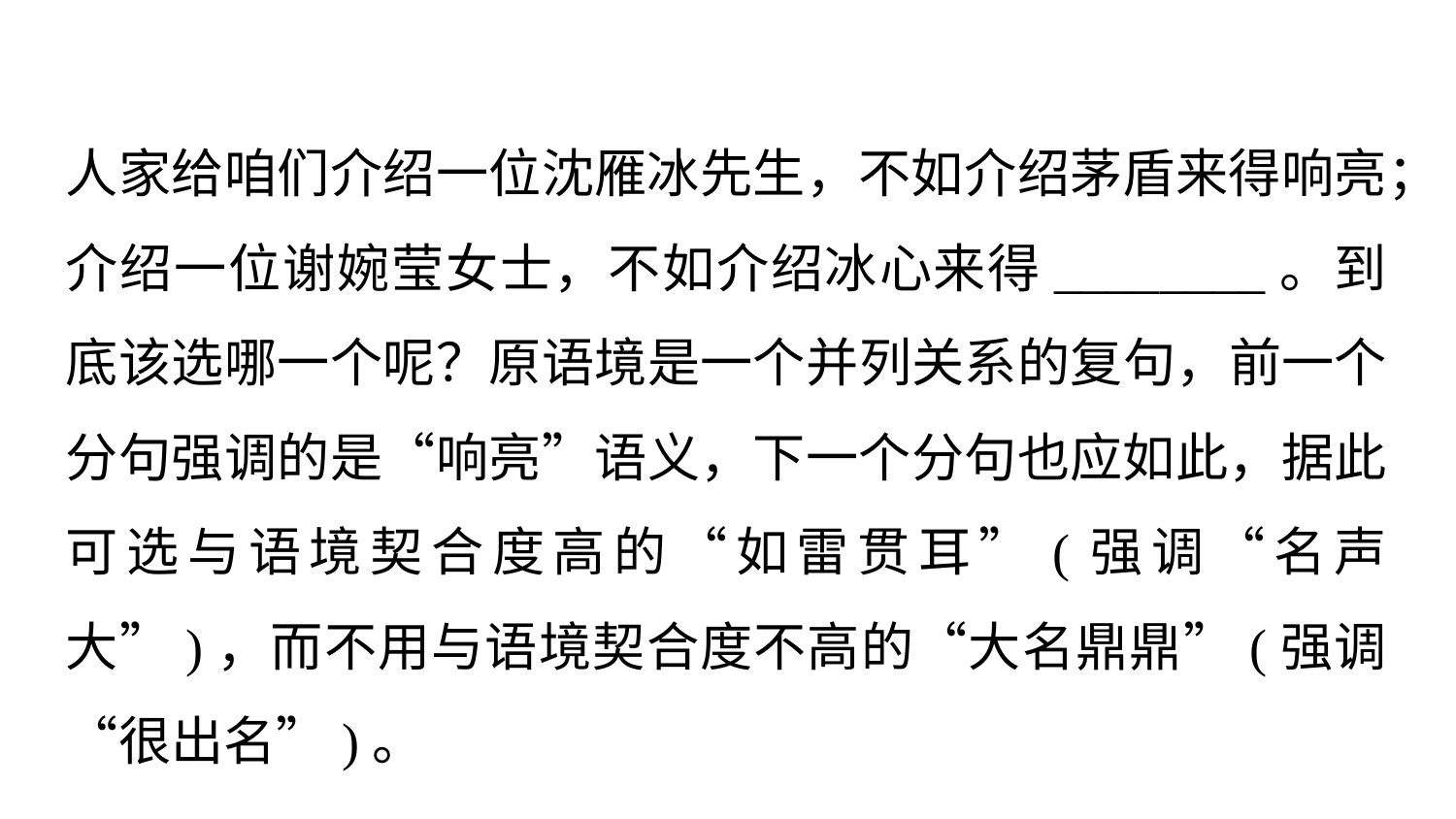

人家给咱们介绍一位沈雁冰先生，不如介绍茅盾来得响亮；介绍一位谢婉莹女士，不如介绍冰心来得________。到底该选哪一个呢？原语境是一个并列关系的复句，前一个分句强调的是“响亮”语义，下一个分句也应如此，据此可选与语境契合度高的“如雷贯耳”(强调“名声大”)，而不用与语境契合度不高的“大名鼎鼎”(强调“很出名”)。